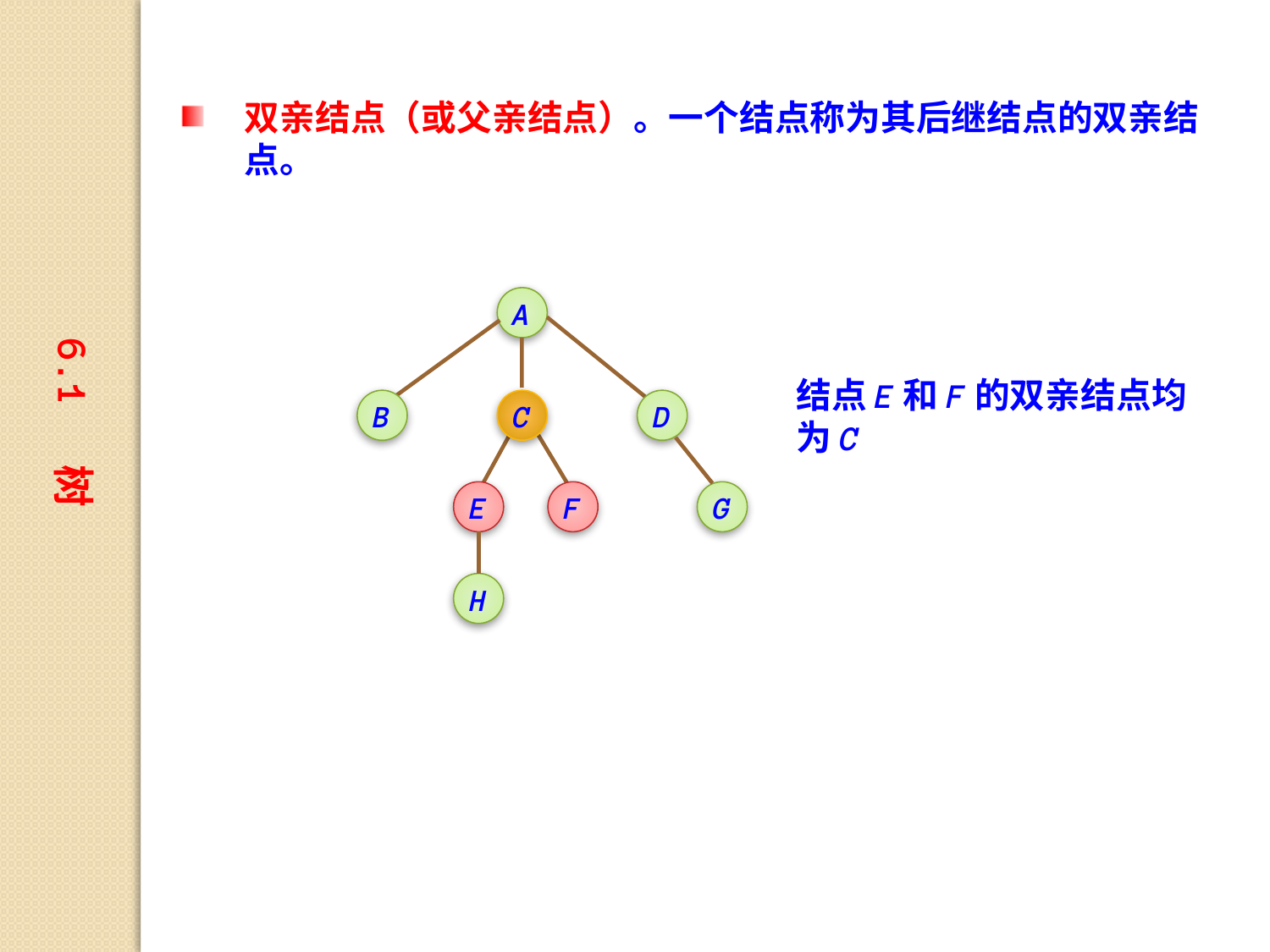

双亲结点（或父亲结点）。一个结点称为其后继结点的双亲结点。
A

B
C
D

E
F
G
H
6.1  树
结点E和F的双亲结点均为C